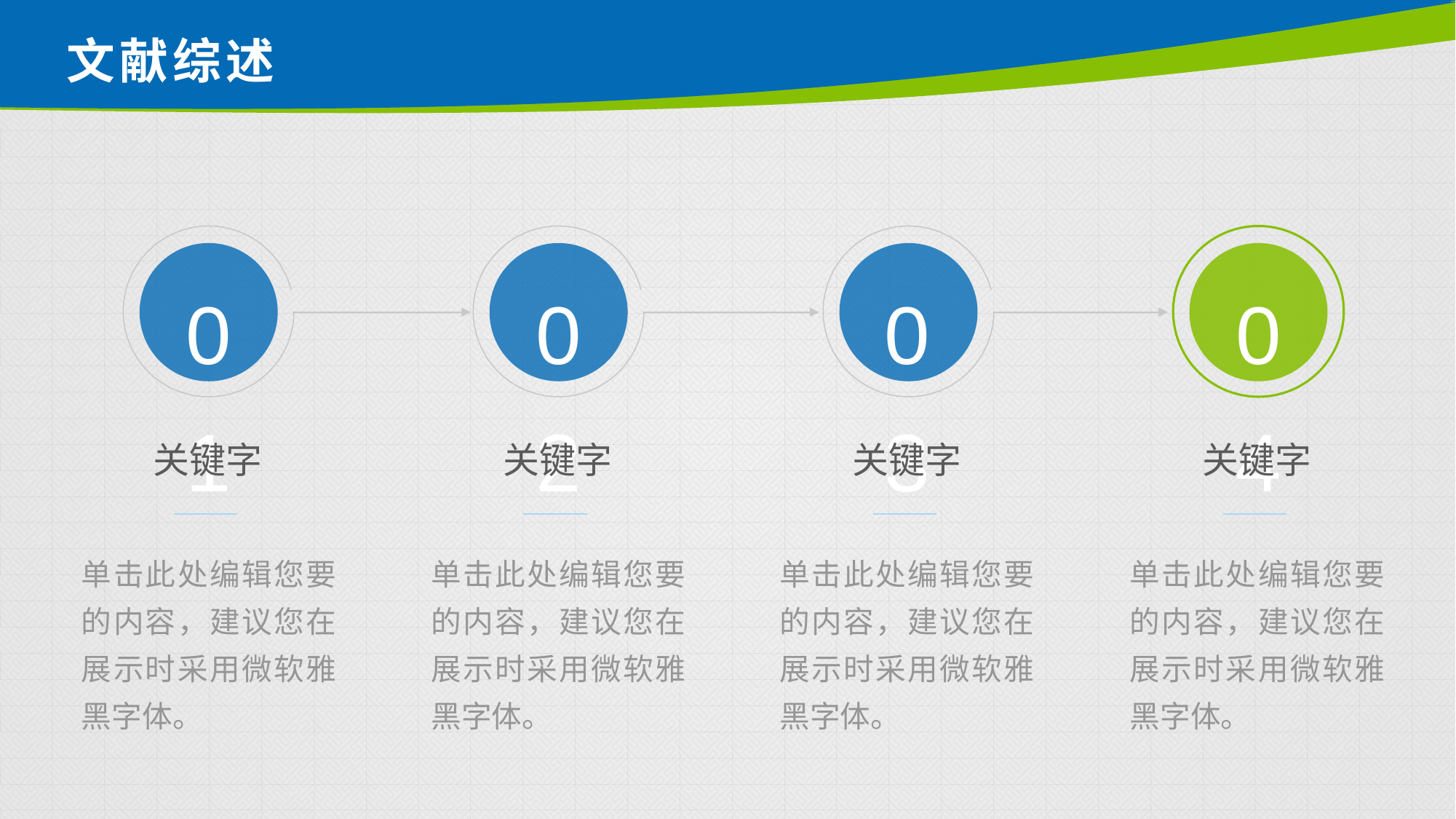

# 文献综述

01
02
03
04
关键字
单击此处编辑您要的内容，建议您在展示时采用微软雅黑字体。
关键字
单击此处编辑您要的内容，建议您在展示时采用微软雅黑字体。
关键字
单击此处编辑您要的内容，建议您在展示时采用微软雅黑字体。
关键字
单击此处编辑您要的内容，建议您在展示时采用微软雅黑字体。